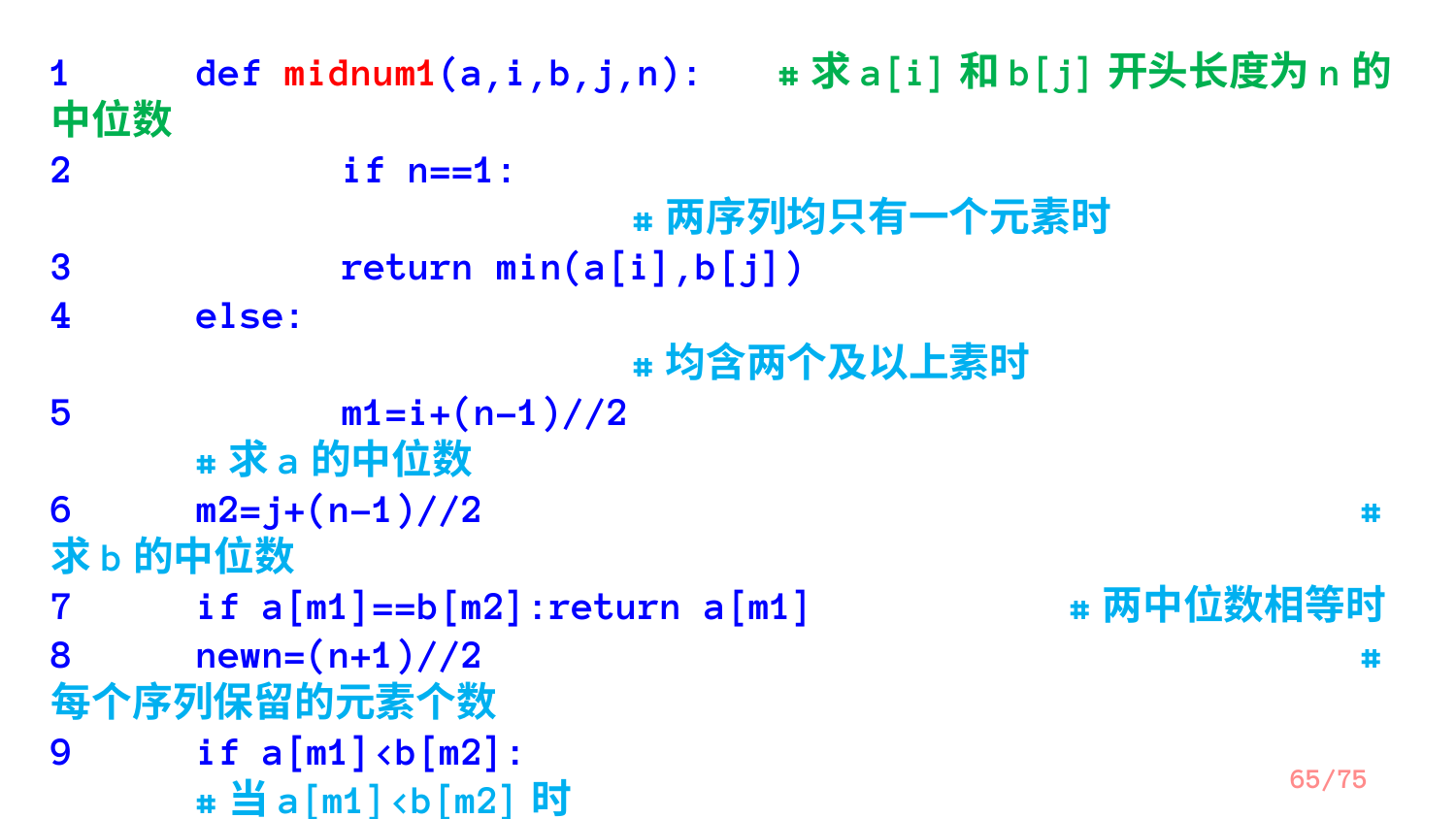

1	def midnum1(a,i,b,j,n): 	#求a[i]和b[j]开头长度为n的中位数
2 		if n==1:										#两序列均只有一个元素时
3    		return min(a[i],b[j])
4   	else:												#均含两个及以上素时
5    		m1=i+(n-1)//2							#求a的中位数
6     	m2=j+(n-1)//2							#求b的中位数
7     	if a[m1]==b[m2]:return a[m1]		#两中位数相等时
8     	newn=(n+1)//2							#每个序列保留的元素个数
9     	if a[m1]<b[m2]:							#当a[m1]<b[m2]时
10     		return midnum1(a,i+n-newn,b,j,newn)
															#a取后半部分,b取前半部分
11    	else:											#当a[m1]>b[m2]时
12     		return midnum1(a,i,b,j+n-newn,newn)
															#a取前半部分,b取后半部分
65/75